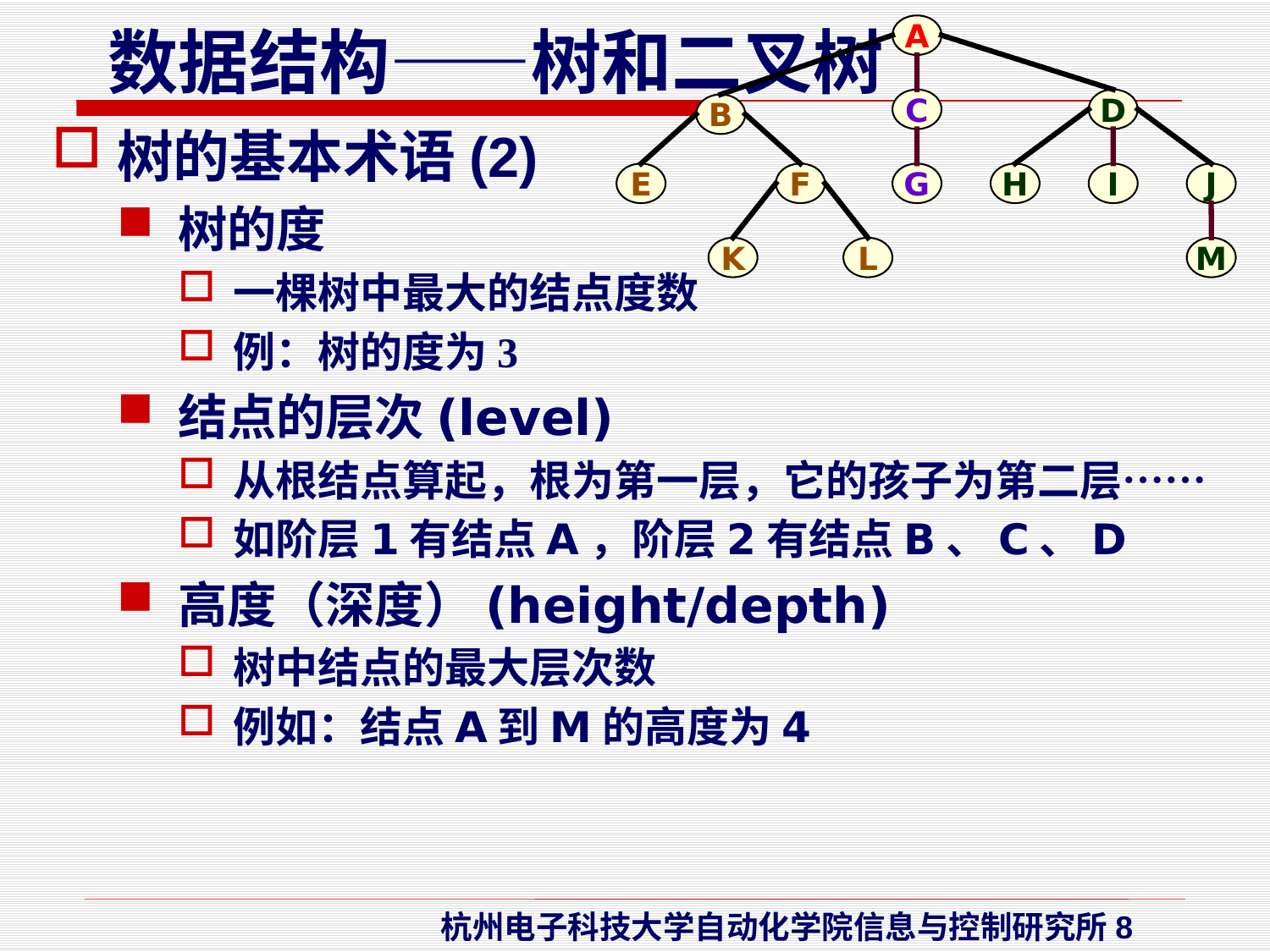

A

C
D
B

E
F
G
H
I
J

K
L
M
树的基本术语(2)
树的度
一棵树中最大的结点度数
例：树的度为3
结点的层次(level)
从根结点算起，根为第一层，它的孩子为第二层……
如阶层1有结点A，阶层2有结点B、C、D
高度（深度）(height/depth)
树中结点的最大层次数
例如：结点A到M的高度为4